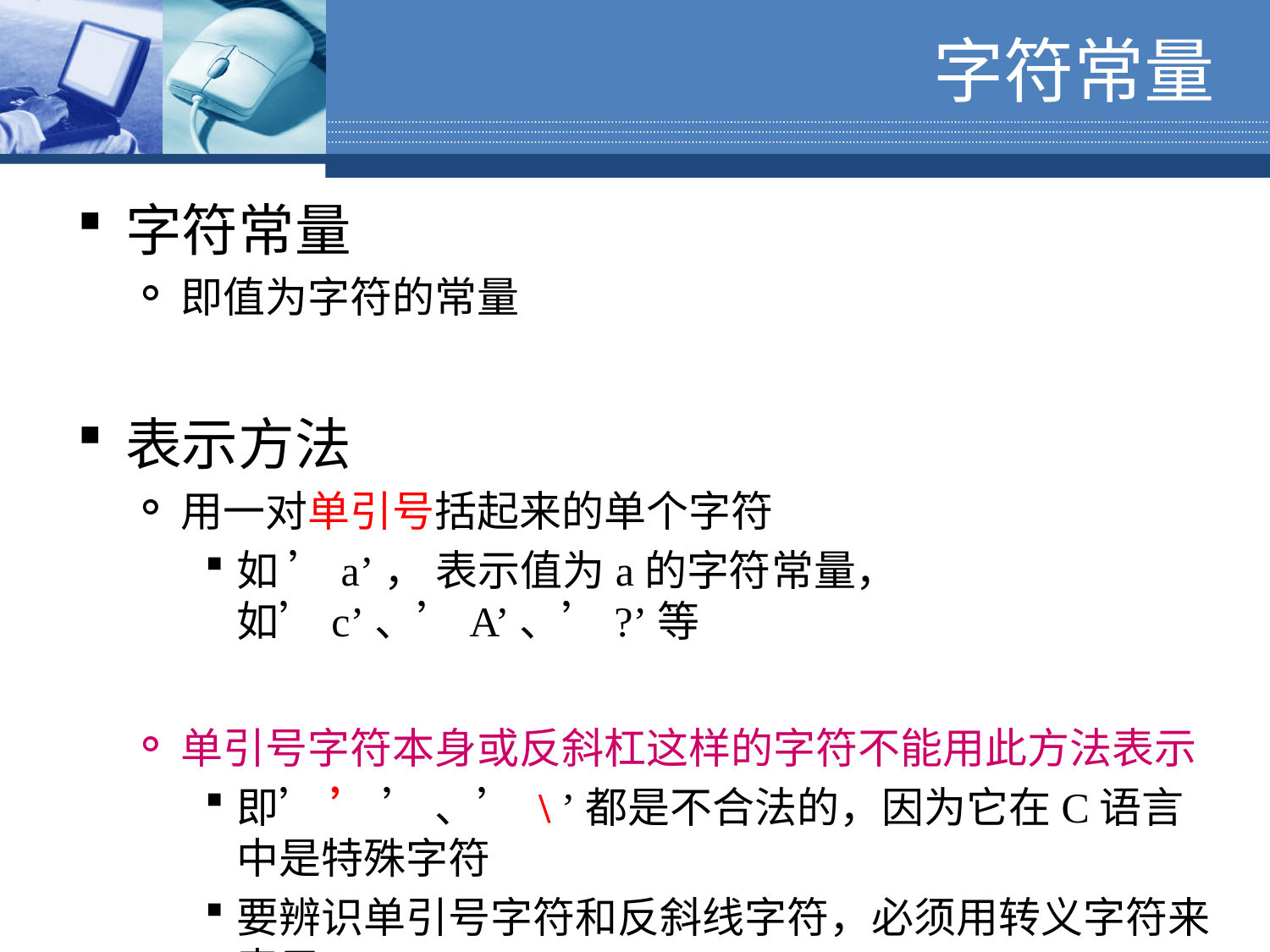

# 字符常量
字符常量
即值为字符的常量

表示方法
用一对单引号括起来的单个字符
如 ’a’， 表示值为a的字符常量，如’c’、’A’、’?’等

单引号字符本身或反斜杠这样的字符不能用此方法表示
即’ ’ ’ 、’ \ ’都是不合法的，因为它在C语言中是特殊字符
要辨识单引号字符和反斜线字符，必须用转义字符来表示